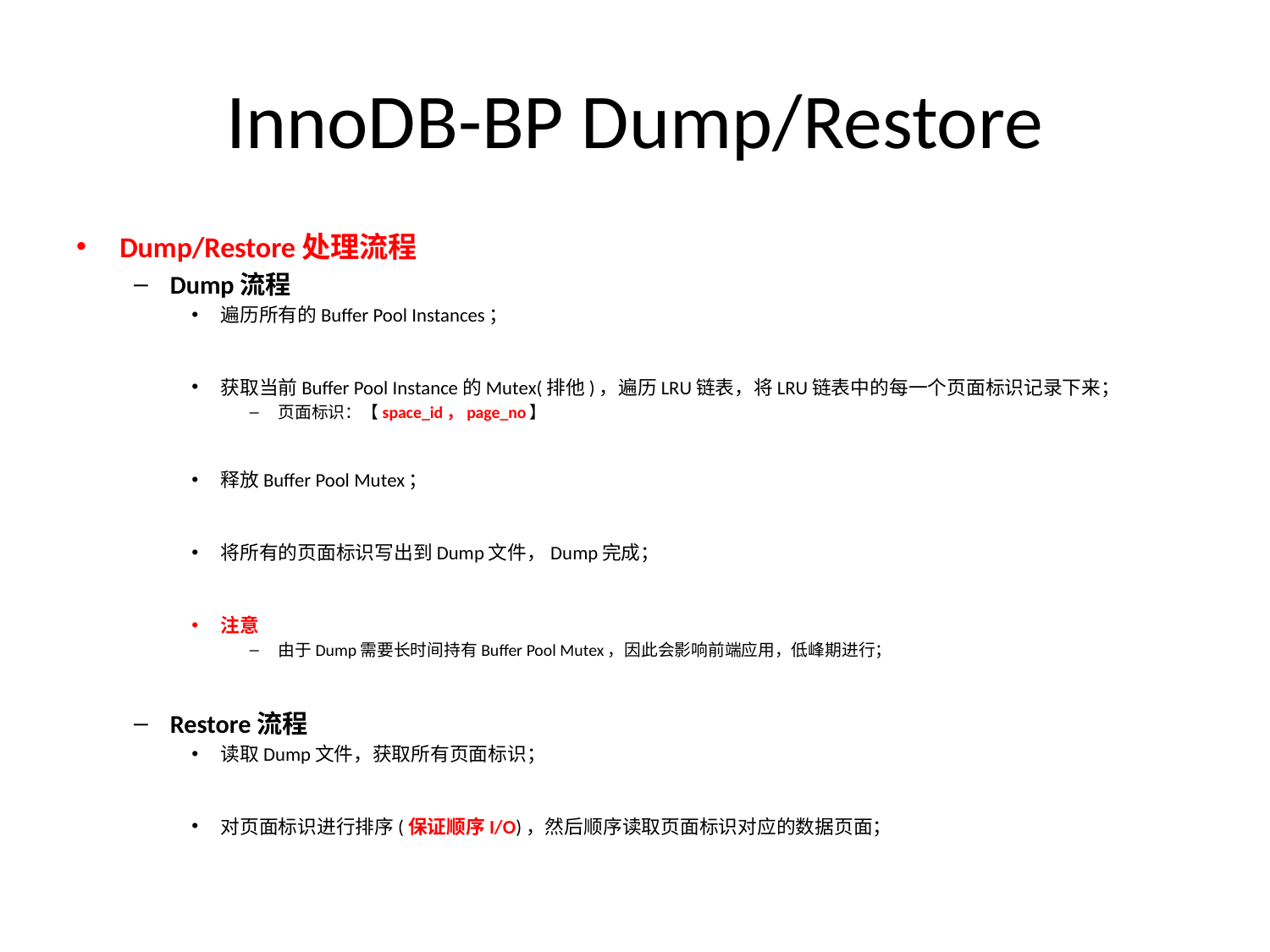

# InnoDB-BP Dump/Restore
Dump/Restore处理流程
Dump流程
遍历所有的Buffer Pool Instances；

获取当前Buffer Pool Instance的Mutex(排他)，遍历LRU链表，将LRU链表中的每一个页面标识记录下来；
页面标识：【space_id，page_no】

释放Buffer Pool Mutex；

将所有的页面标识写出到Dump文件，Dump完成；

注意
由于Dump需要长时间持有Buffer Pool Mutex，因此会影响前端应用，低峰期进行；

Restore流程
读取Dump文件，获取所有页面标识；

对页面标识进行排序(保证顺序I/O)，然后顺序读取页面标识对应的数据页面；